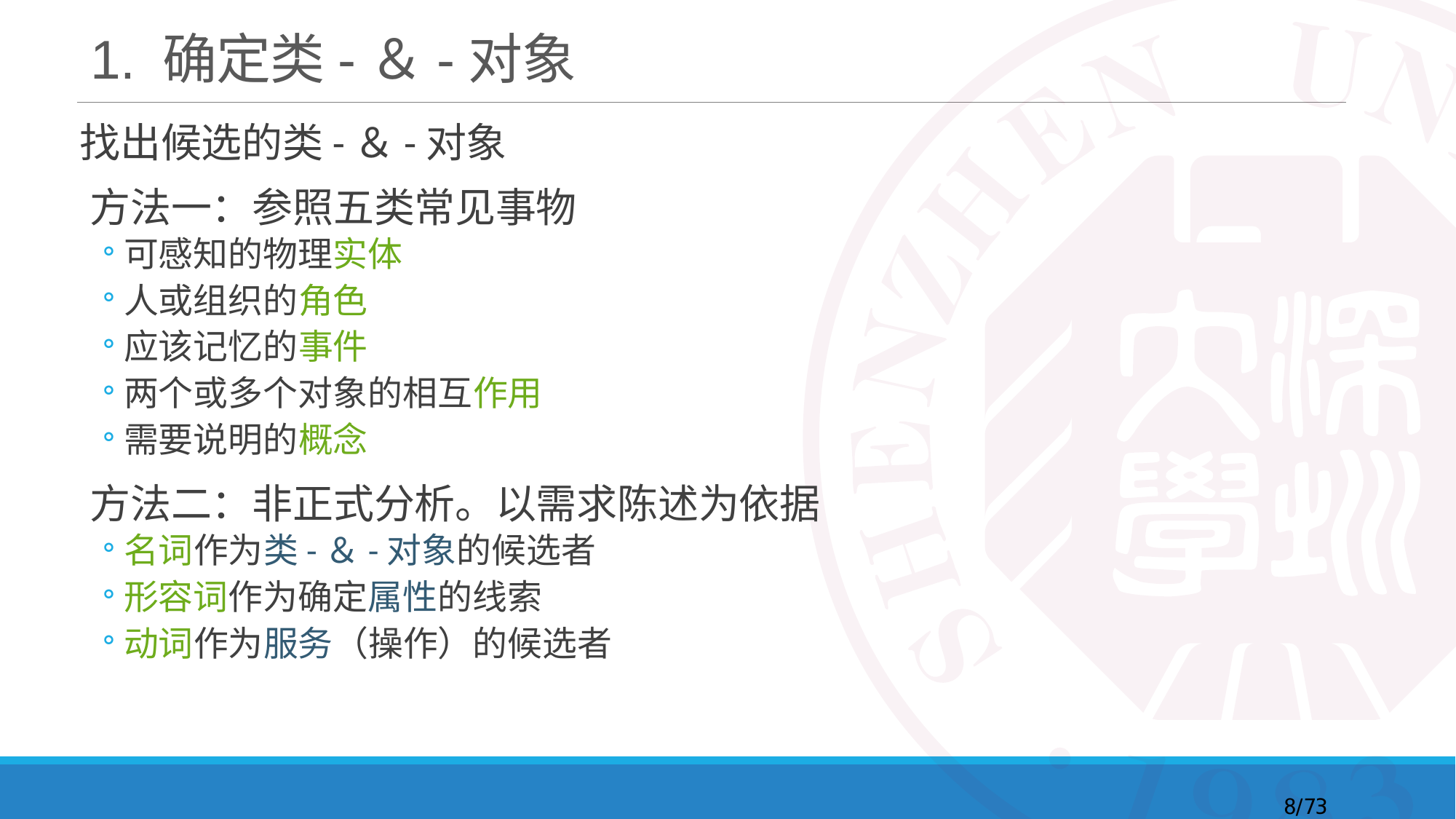

# 1. 确定类-＆-对象
找出候选的类-＆-对象
方法一：参照五类常见事物
可感知的物理实体
人或组织的角色
应该记忆的事件
两个或多个对象的相互作用
需要说明的概念
方法二：非正式分析。以需求陈述为依据
名词作为类-＆-对象的候选者
形容词作为确定属性的线索
动词作为服务（操作）的候选者

8/73